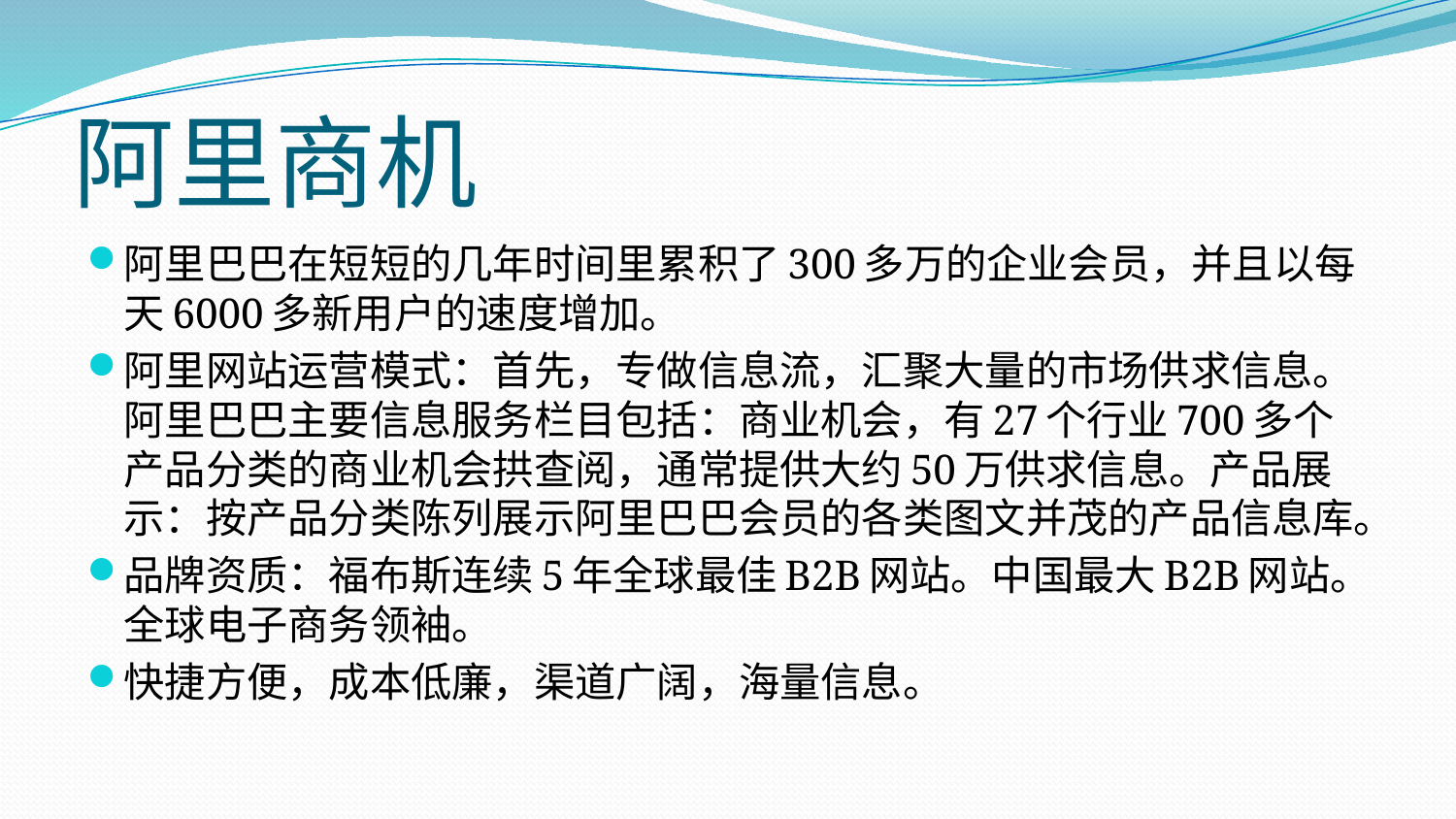

# 阿里商机
阿里巴巴在短短的几年时间里累积了300多万的企业会员，并且以每天6000多新用户的速度增加。
阿里网站运营模式：首先，专做信息流，汇聚大量的市场供求信息。阿里巴巴主要信息服务栏目包括：商业机会，有27个行业700多个产品分类的商业机会拱查阅，通常提供大约50万供求信息。产品展示：按产品分类陈列展示阿里巴巴会员的各类图文并茂的产品信息库。
品牌资质：福布斯连续5年全球最佳B2B网站。中国最大B2B网站。全球电子商务领袖。
快捷方便，成本低廉，渠道广阔，海量信息。